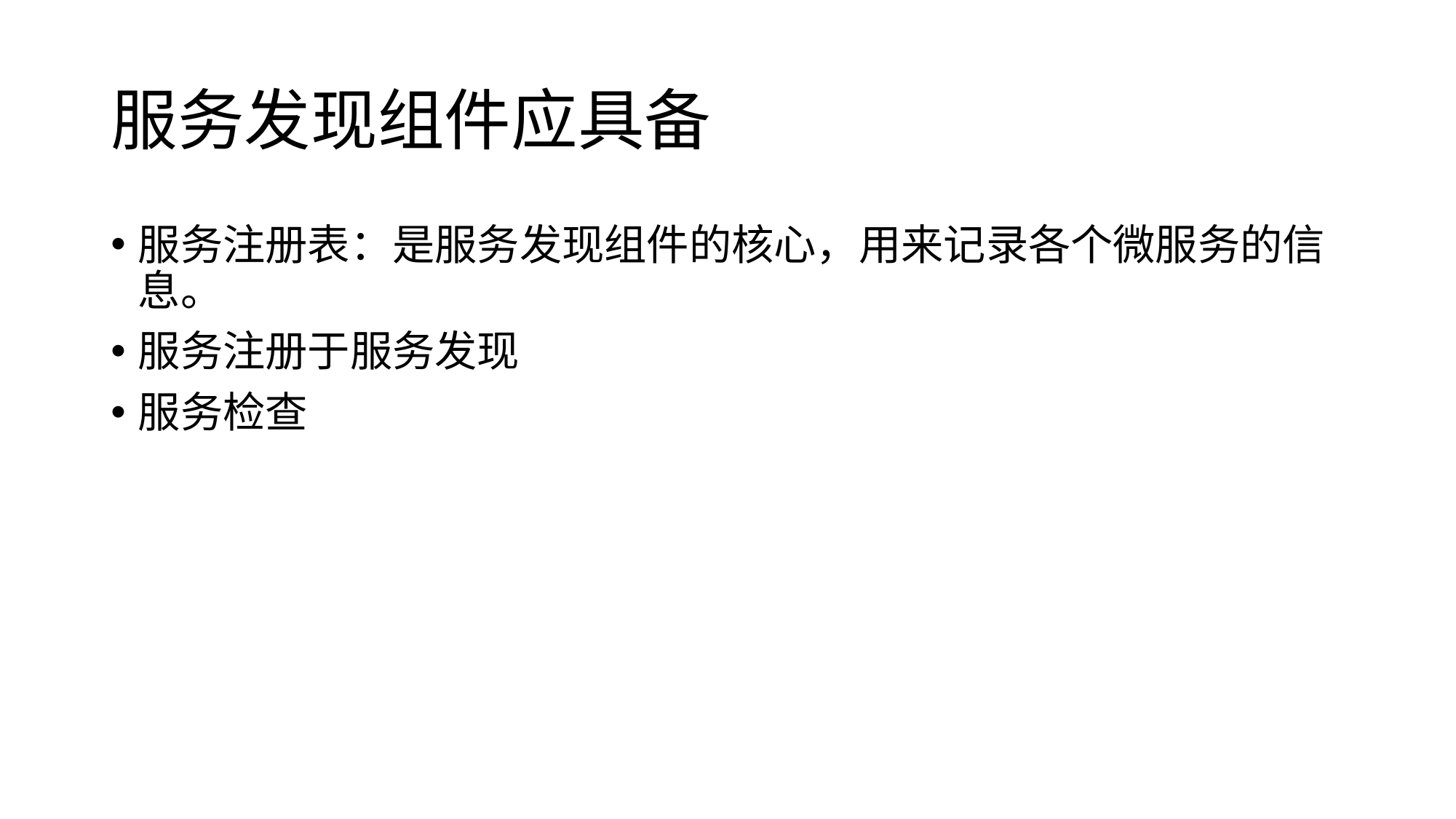

# 服务发现组件应具备
服务注册表：是服务发现组件的核心，用来记录各个微服务的信息。
服务注册于服务发现
服务检查